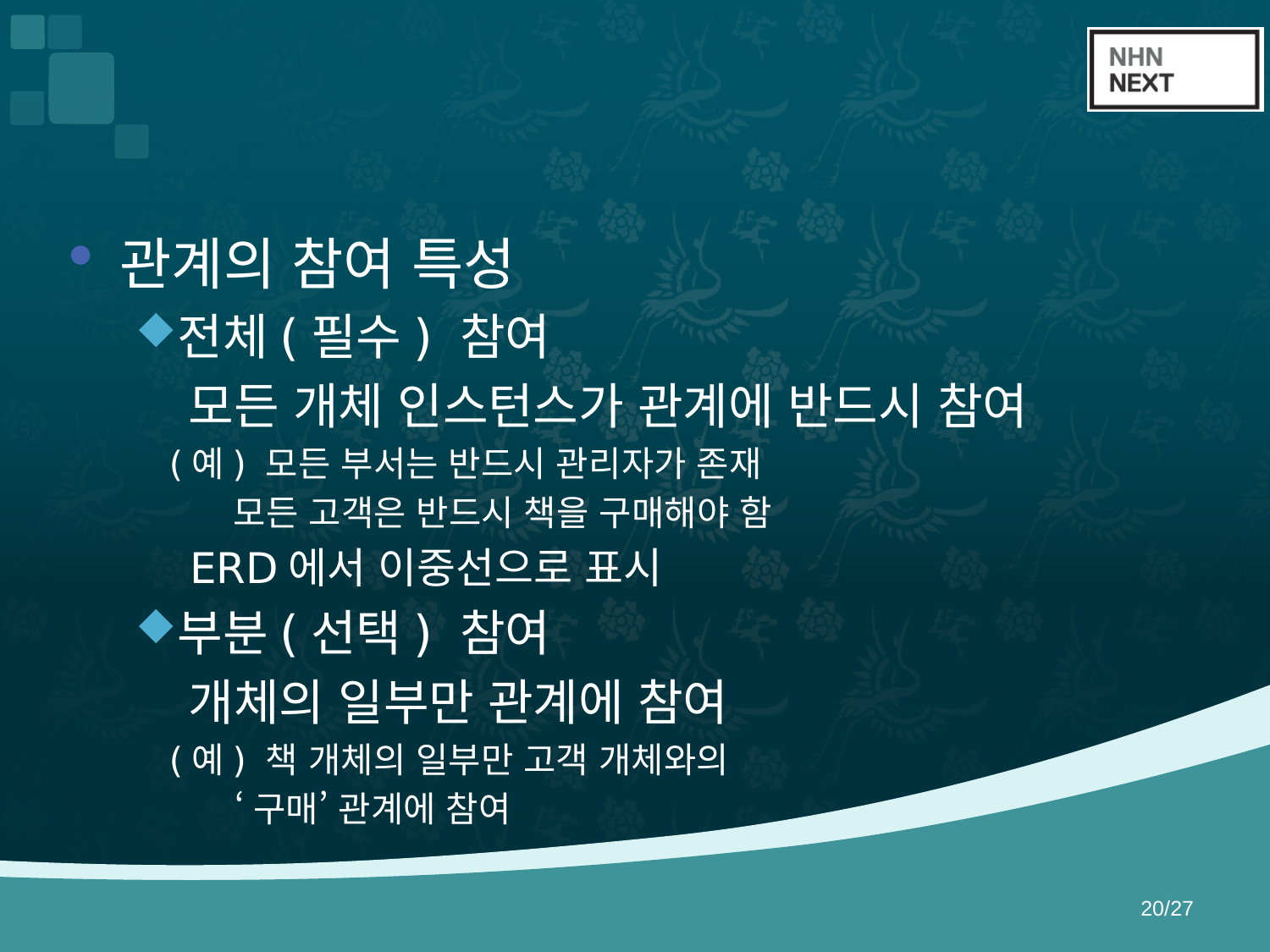

#
관계의 참여 특성
전체(필수) 참여
   모든 개체 인스턴스가 관계에 반드시 참여
   (예) 모든 부서는 반드시 관리자가 존재
         모든 고객은 반드시 책을 구매해야 함
    ERD에서 이중선으로 표시
부분(선택) 참여
   개체의 일부만 관계에 참여
   (예) 책 개체의 일부만 고객 개체와의
          ‘구매’ 관계에 참여
20/27